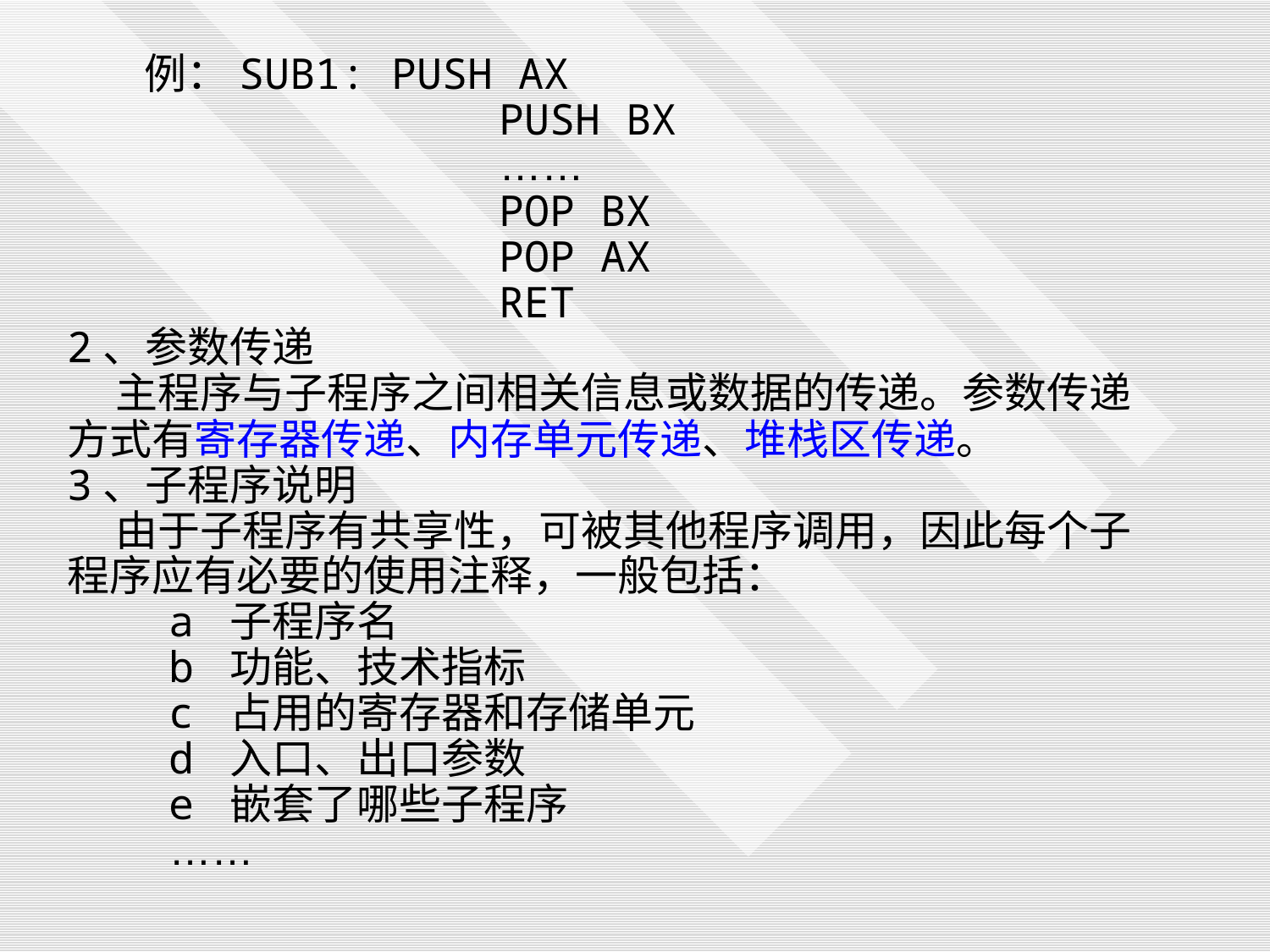

例：SUB1: PUSH AX
                 PUSH BX
                 ……
                 POP BX
                 POP AX
                 RET
2、参数传递
    主程序与子程序之间相关信息或数据的传递。参数传递方式有寄存器传递、内存单元传递、堆栈区传递。
3、子程序说明
    由于子程序有共享性，可被其他程序调用，因此每个子程序应有必要的使用注释，一般包括：
    a 子程序名
    b 功能、技术指标
    c 占用的寄存器和存储单元
    d 入口、出口参数
    e 嵌套了哪些子程序
    ……